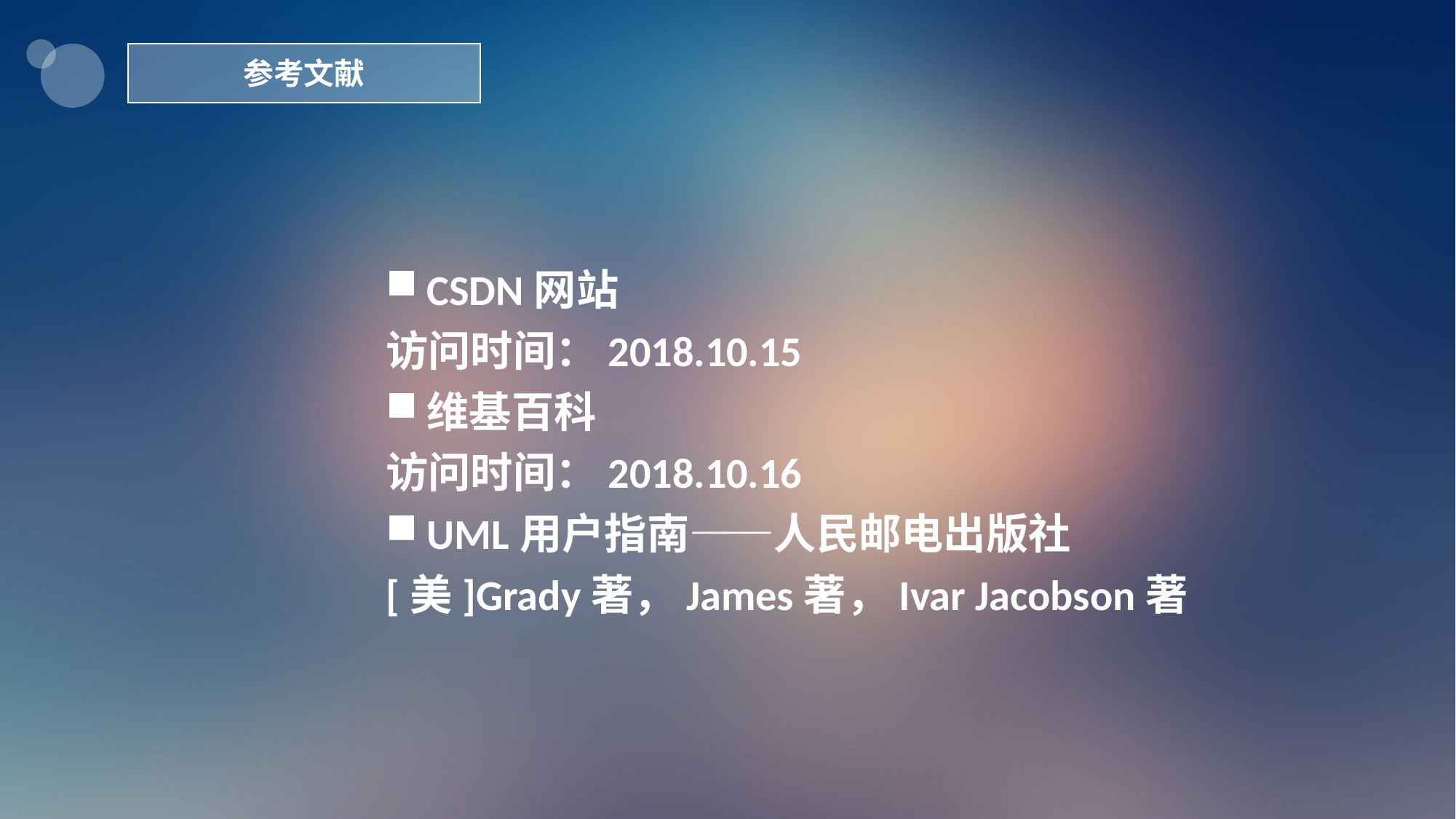

参考文献
CSDN网站
访问时间：2018.10.15
维基百科
访问时间：2018.10.16
UML用户指南——人民邮电出版社
[美]Grady著，James著，Ivar Jacobson著